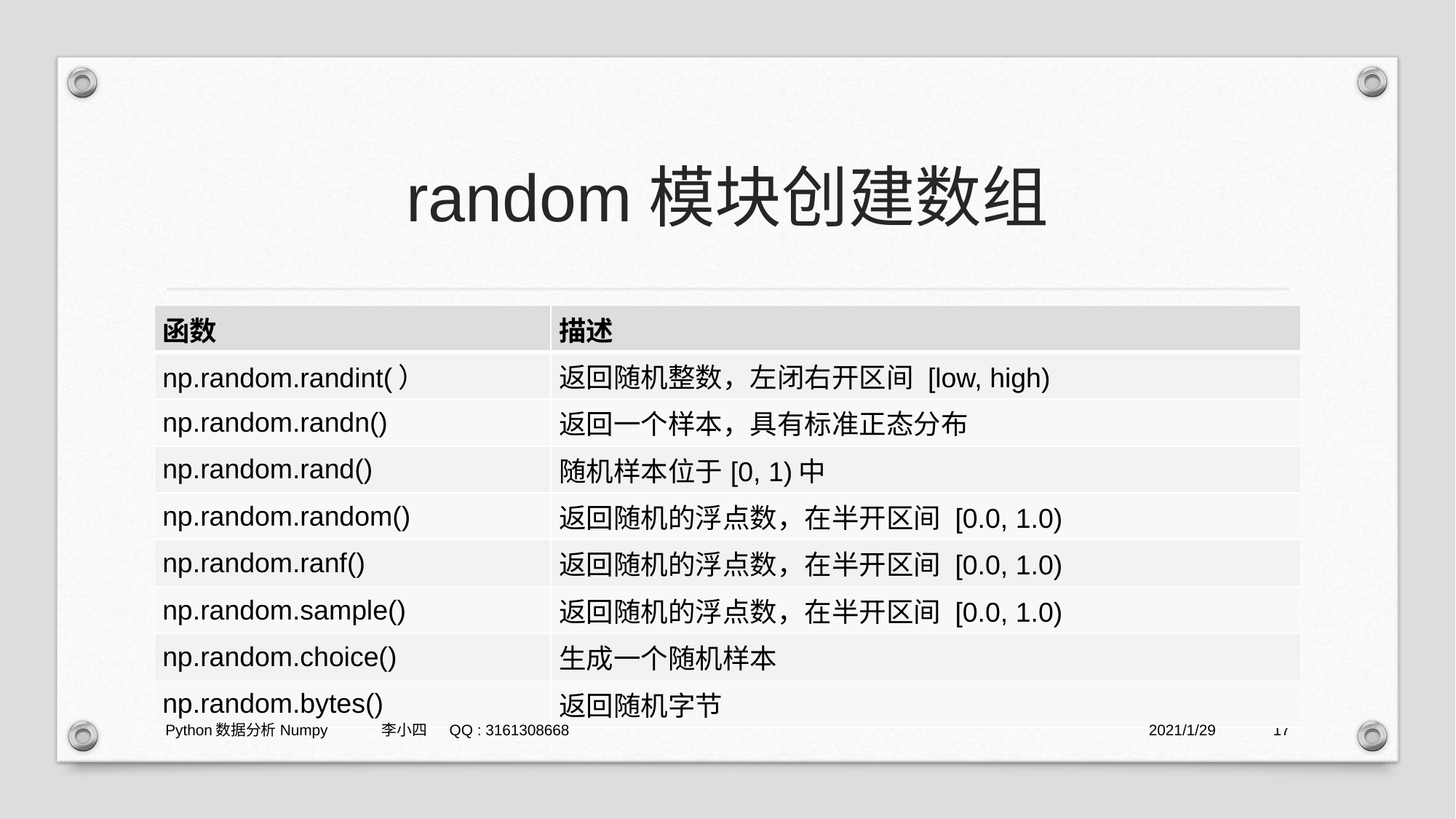

# random模块创建数组
| 函数 | 描述 |
| --- | --- |
| np.random.randint(） | 返回随机整数，左闭右开区间 [low, high) |
| np.random.randn() | 返回一个样本，具有标准正态分布 |
| np.random.rand() | 随机样本位于[0, 1)中 |
| np.random.random() | 返回随机的浮点数，在半开区间 [0.0, 1.0) |
| np.random.ranf() | 返回随机的浮点数，在半开区间 [0.0, 1.0) |
| np.random.sample() | 返回随机的浮点数，在半开区间 [0.0, 1.0) |
| np.random.choice() | 生成一个随机样本 |
| np.random.bytes() | 返回随机字节 |
Python数据分析Numpy            李小四    QQ : 3161308668
2021/1/29
17